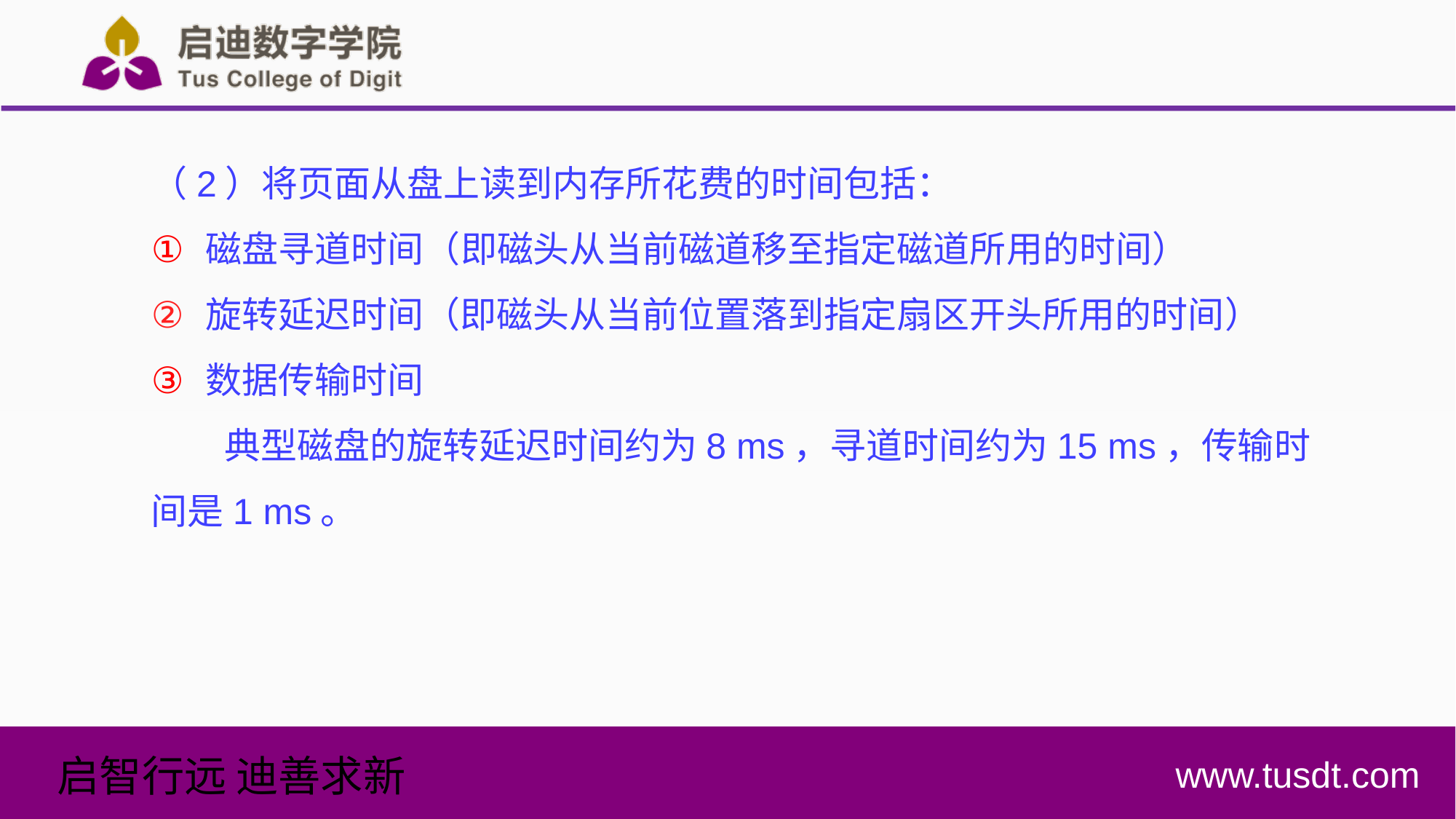

（2）将页面从盘上读到内存所花费的时间包括：
磁盘寻道时间（即磁头从当前磁道移至指定磁道所用的时间）
旋转延迟时间（即磁头从当前位置落到指定扇区开头所用的时间）
数据传输时间
典型磁盘的旋转延迟时间约为8 ms，寻道时间约为15 ms，传输时间是1 ms。